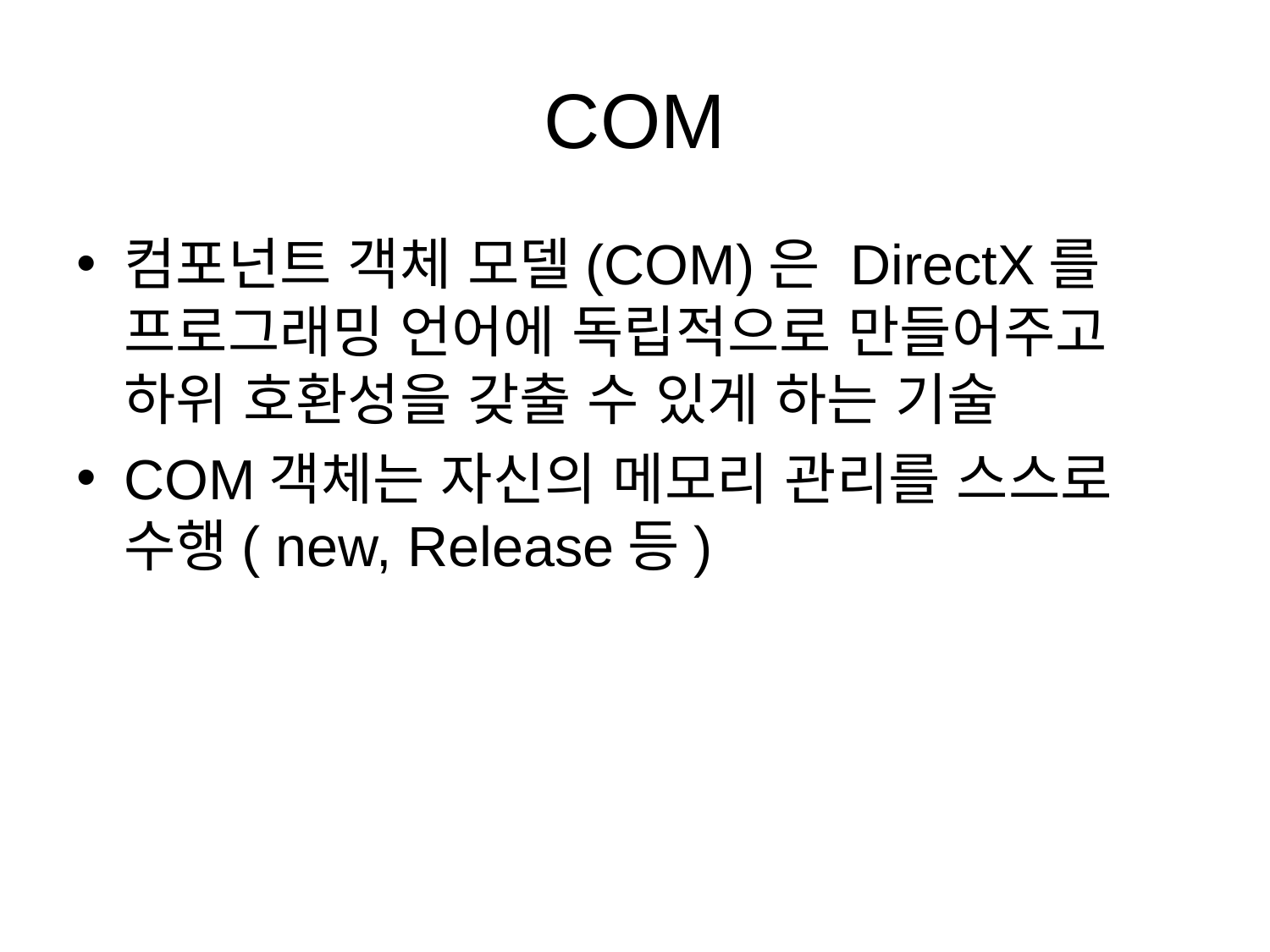

# COM
컴포넌트 객체 모델(COM)은 DirectX를 프로그래밍 언어에 독립적으로 만들어주고 하위 호환성을 갖출 수 있게 하는 기술
COM객체는 자신의 메모리 관리를 스스로 수행( new, Release등)